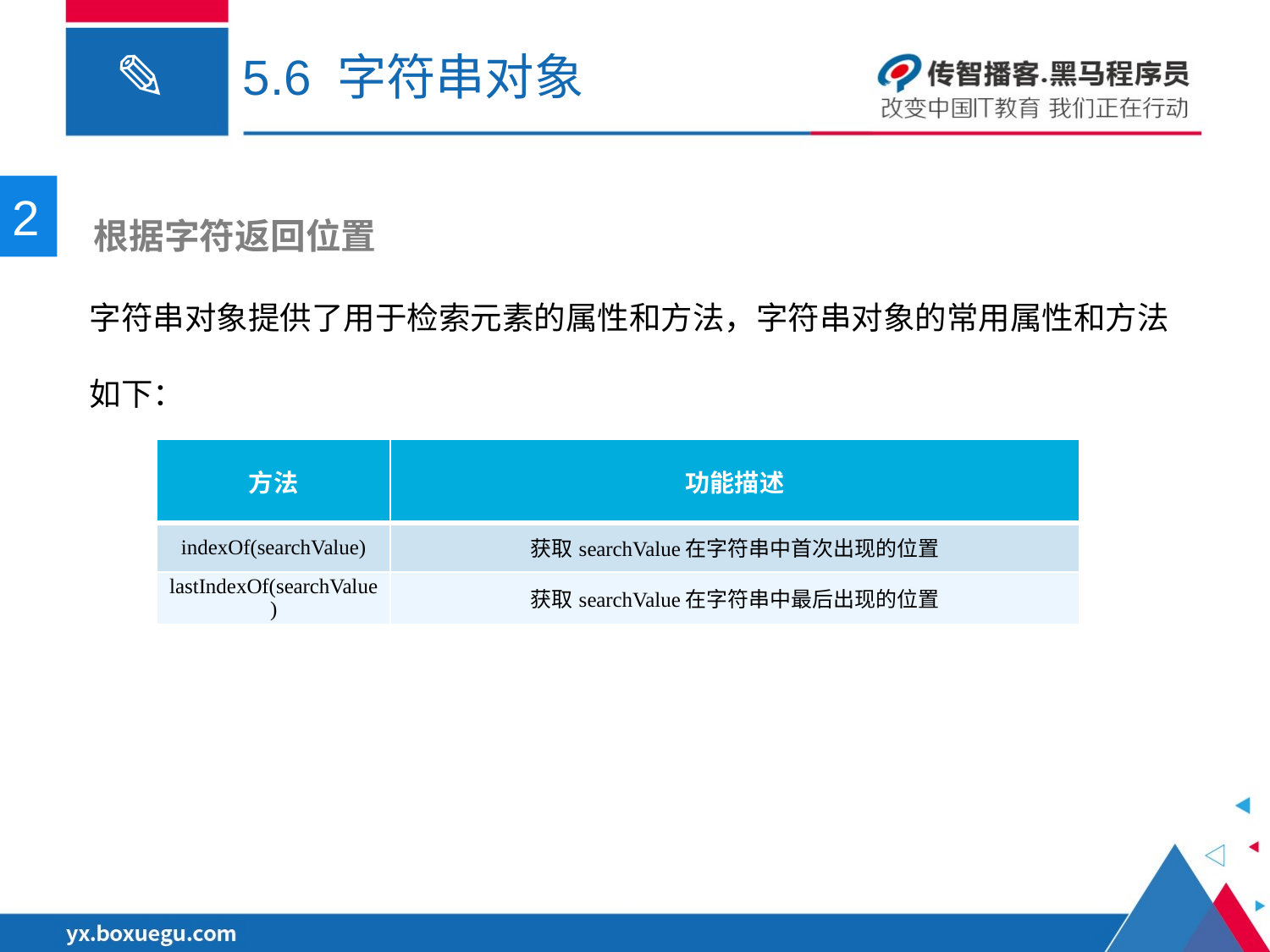

# 5.6 字符串对象

2
  根据字符返回位置
字符串对象提供了用于检索元素的属性和方法，字符串对象的常用属性和方法如下：
| 方法 | 功能描述 |
| --- | --- |
| indexOf(searchValue) | 获取searchValue在字符串中首次出现的位置 |
| lastIndexOf(searchValue) | 获取searchValue在字符串中最后出现的位置 |